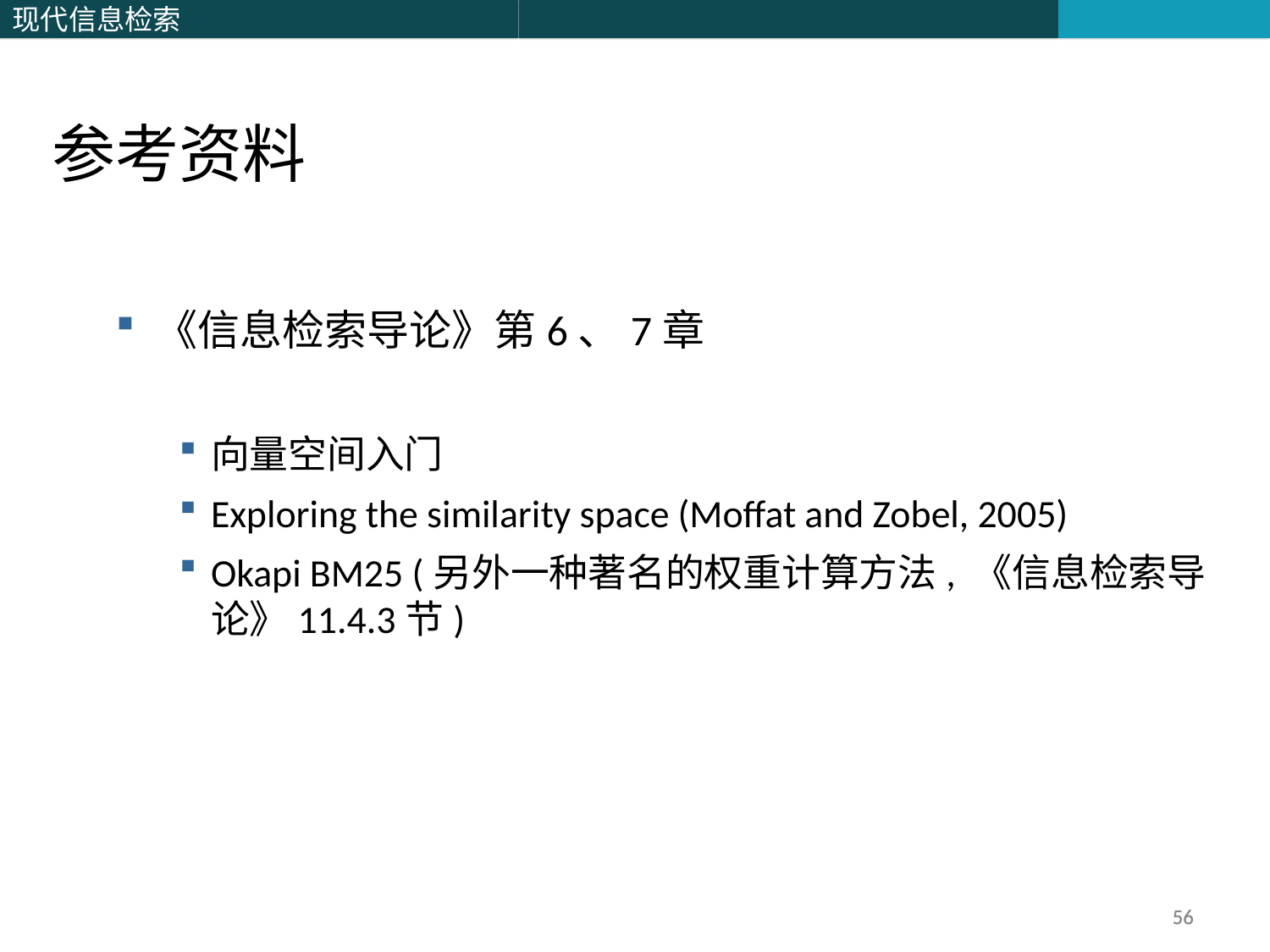

参考资料
《信息检索导论》第6、7章

向量空间入门
Exploring the similarity space (Moffat and Zobel, 2005)
Okapi BM25 (另外一种著名的权重计算方法, 《信息检索导论》11.4.3节)

56
56